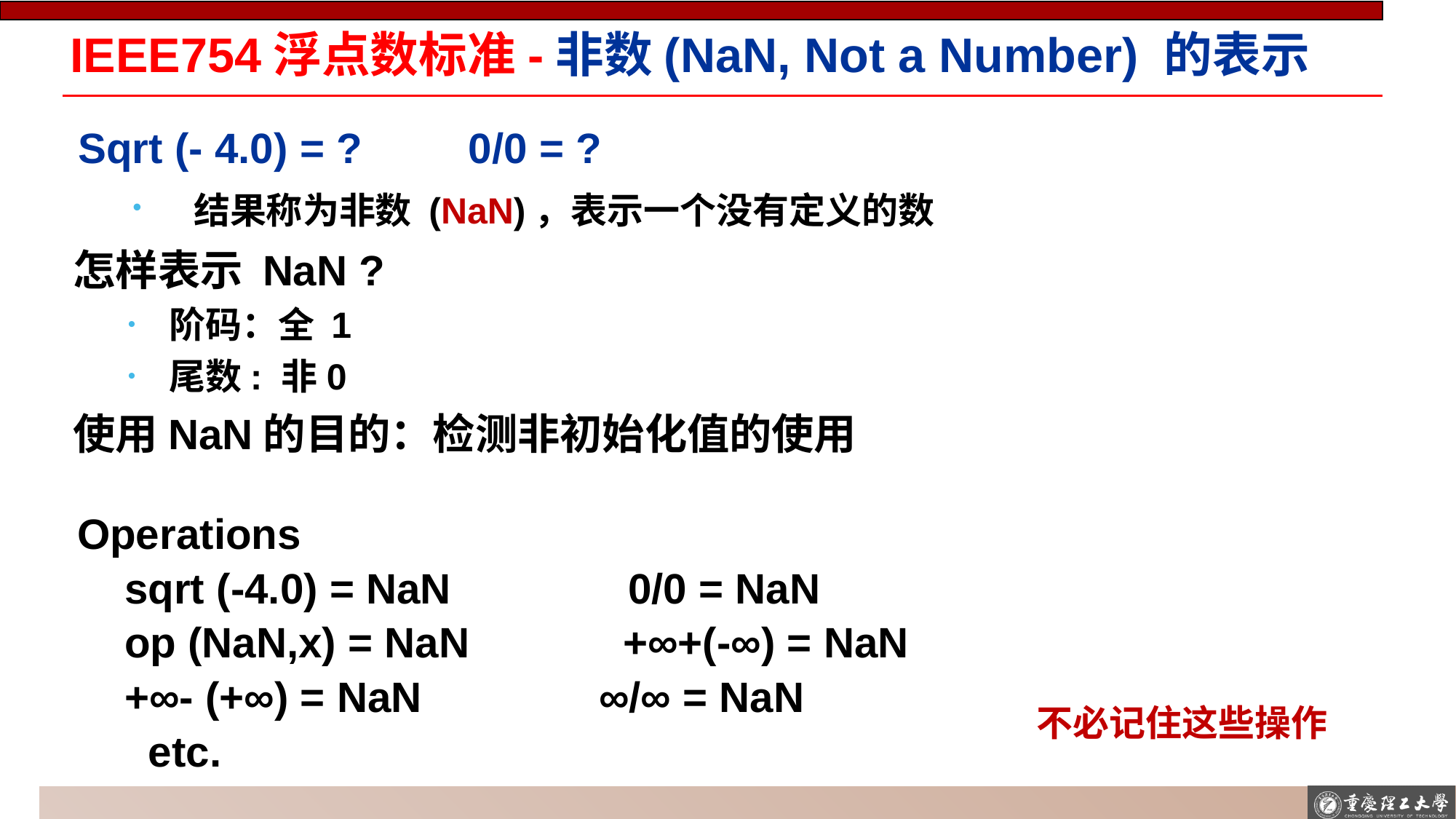

# IEEE754浮点数标准-非数(NaN, Not a Number) 的表示
Sqrt (- 4.0) = ?         0/0 = ?
 结果称为非数 (NaN)，表示一个没有定义的数
怎样表示 NaN ?
阶码：全 1
尾数: 非0
使用NaN的目的：检测非初始化值的使用

Operations
    sqrt (-4.0) = NaN               0/0 = NaN
    op (NaN,x) = NaN             +∞+(-∞) = NaN
    +∞- (+∞) = NaN               ∞/∞ = NaN
      etc.
不必记住这些操作